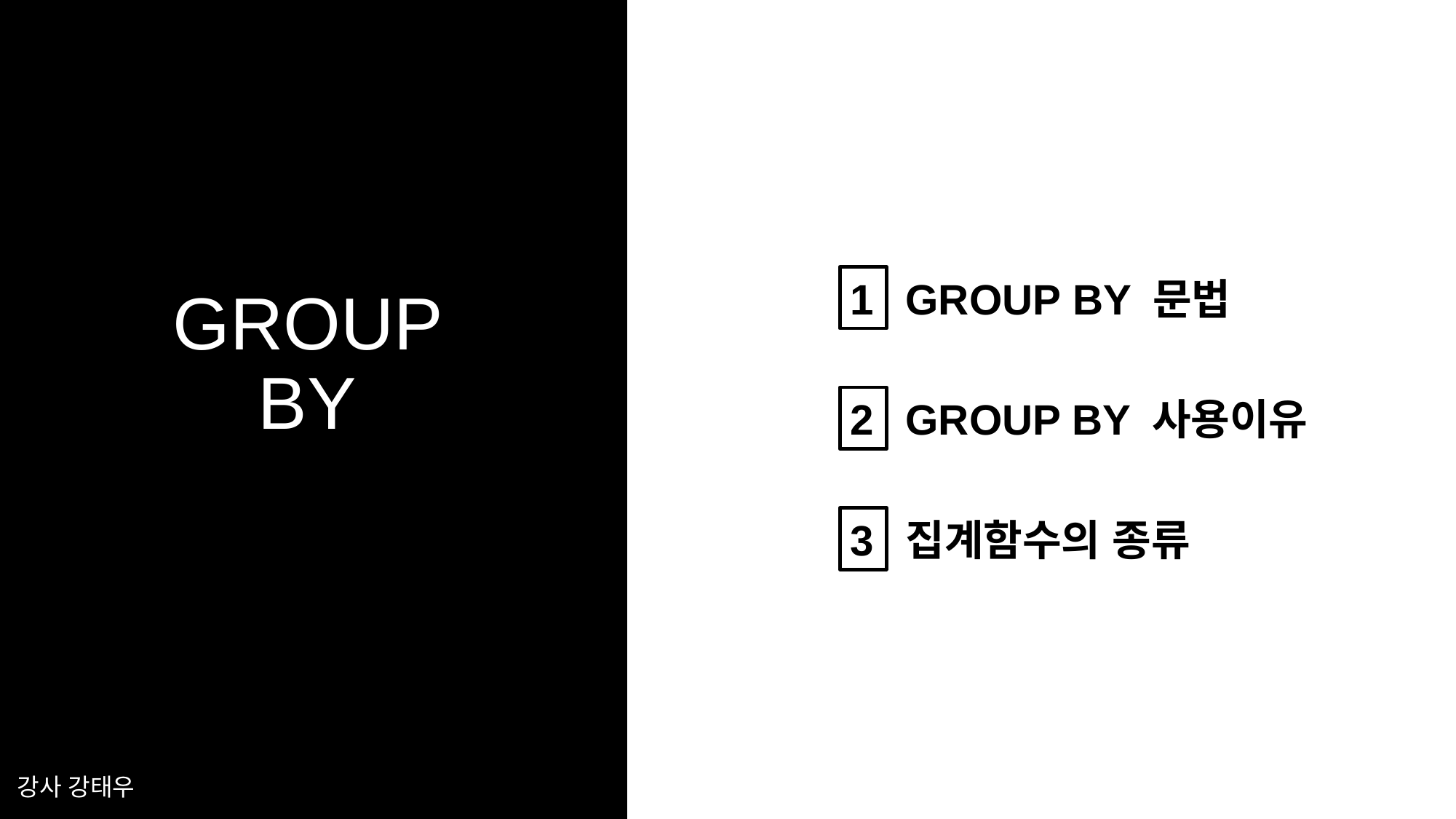

1
GROUP BY 문법
# GROUP BY
2
GROUP BY 사용이유
3
집계함수의 종류
강사 강태우